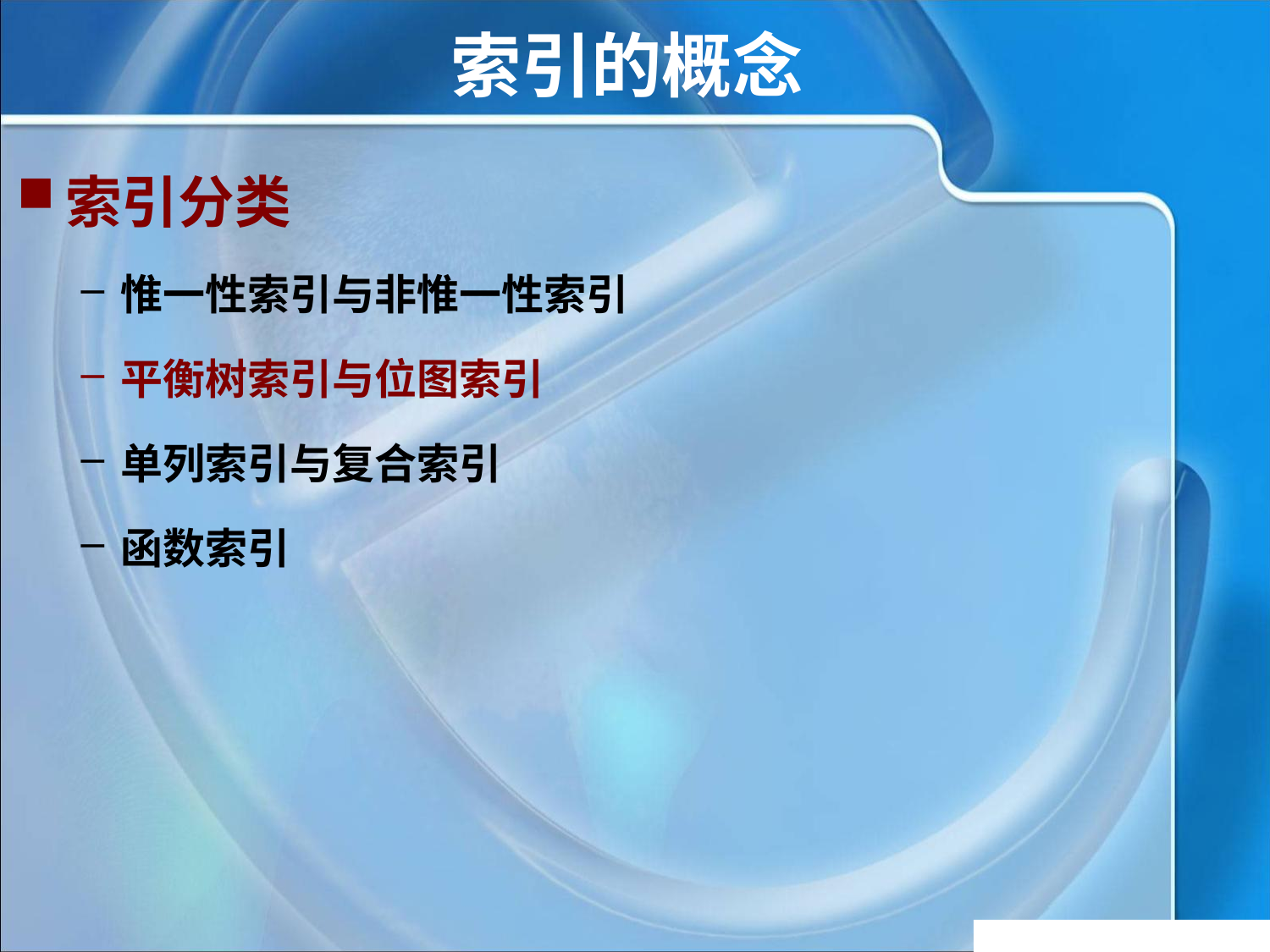

索引的概念
索引分类
惟一性索引与非惟一性索引
平衡树索引与位图索引
单列索引与复合索引
函数索引
75